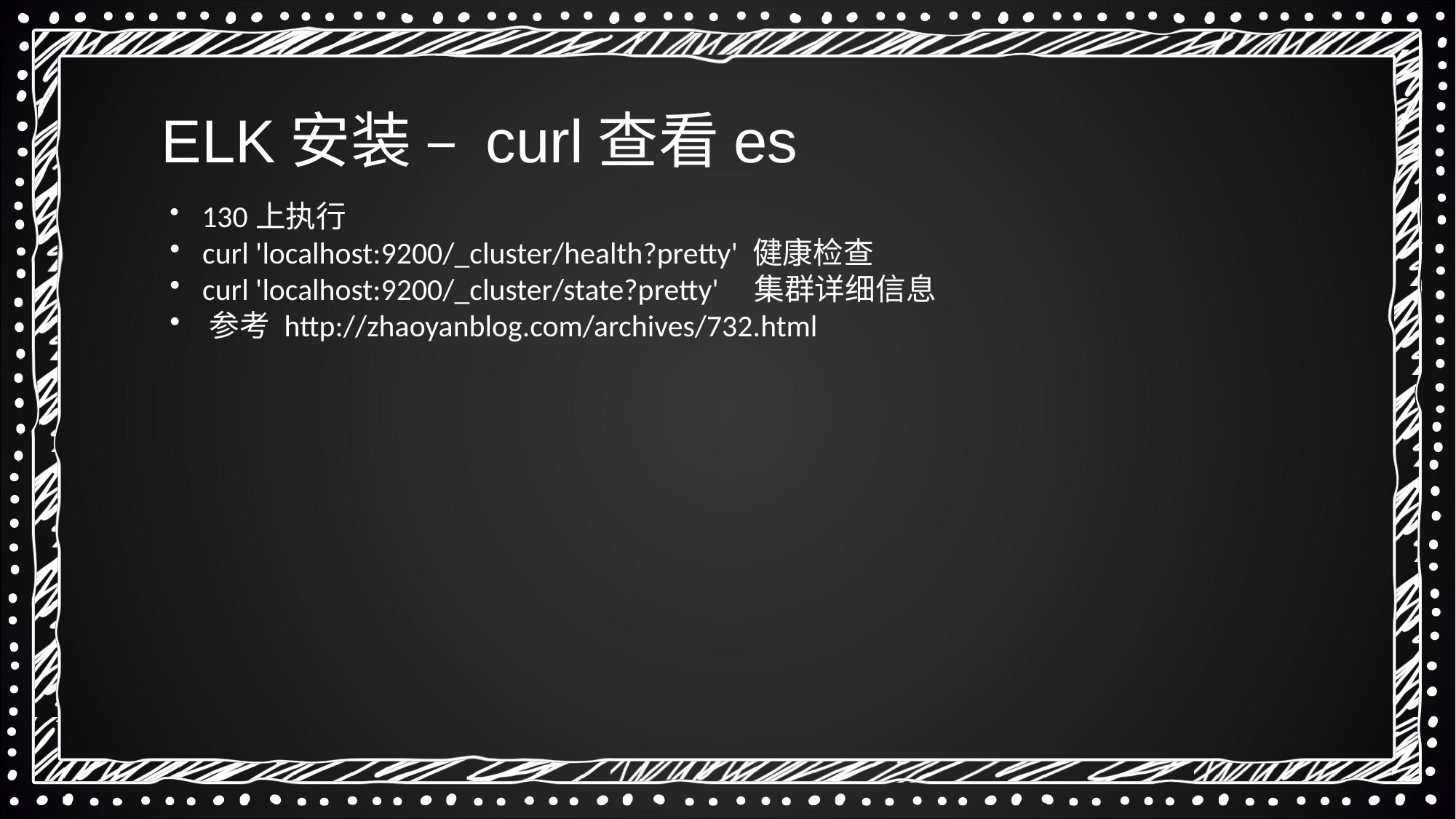

ELK安装 – curl查看es
 130上执行
 curl 'localhost:9200/_cluster/health?pretty' 健康检查
 curl 'localhost:9200/_cluster/state?pretty'    集群详细信息
 参考 http://zhaoyanblog.com/archives/732.html